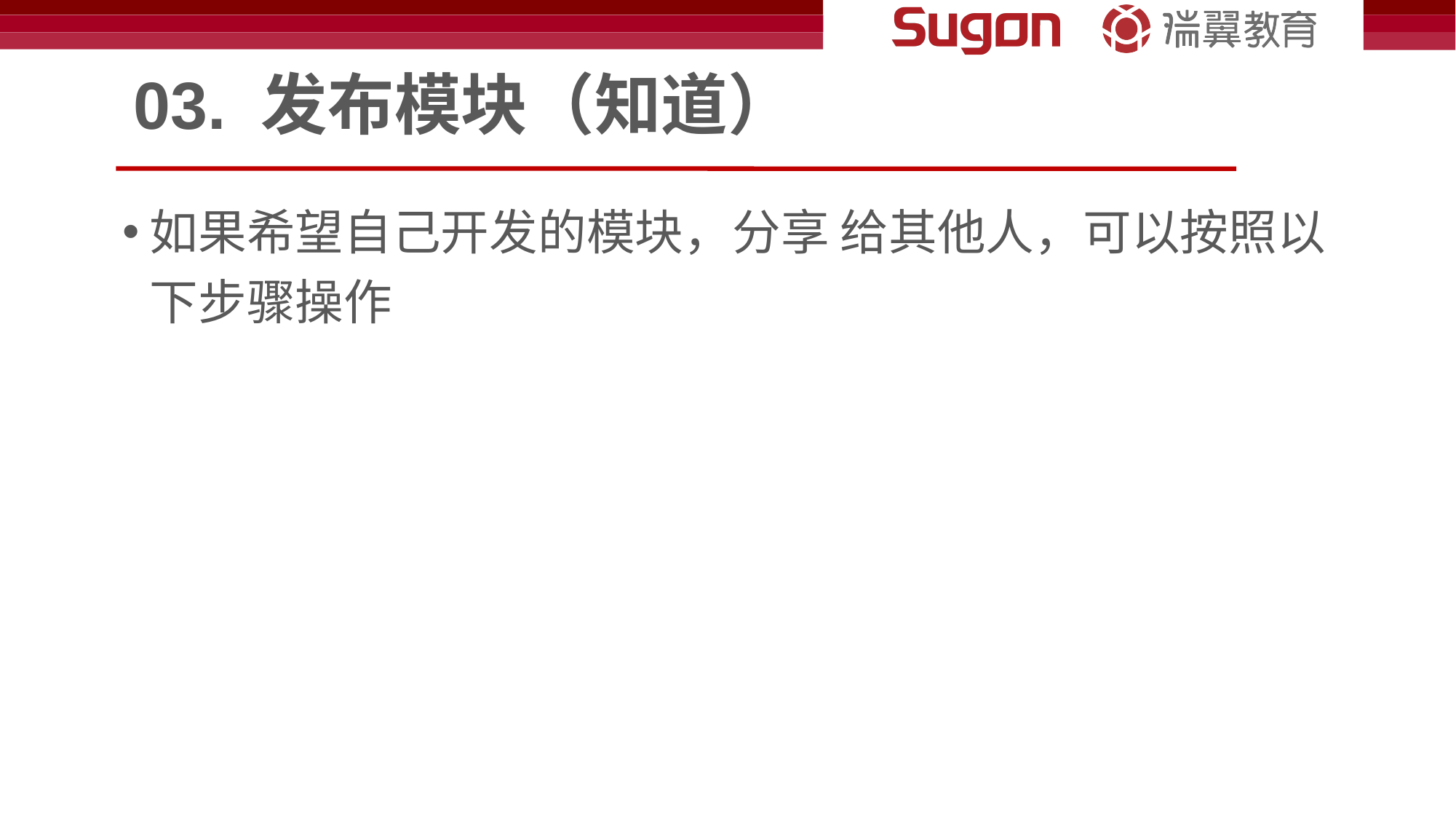

# 03. 发布模块（知道）
如果希望自己开发的模块，分享 给其他人，可以按照以下步骤操作